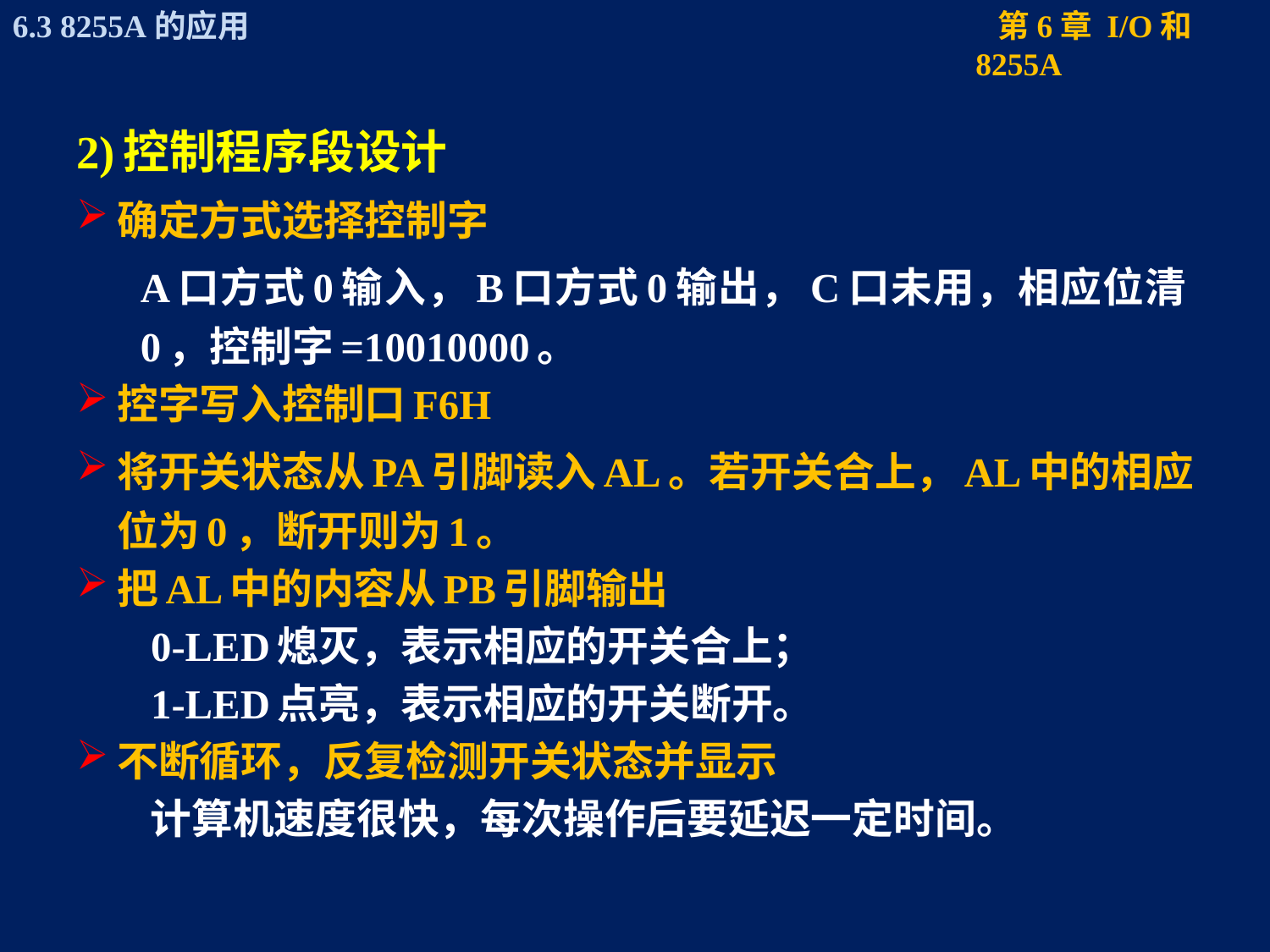

2)控制程序段设计
确定方式选择控制字
A口方式0输入，B口方式0输出，C口未用，相应位清0，控制字=10010000。
控字写入控制口F6H
将开关状态从PA引脚读入AL。若开关合上，AL中的相应位为0，断开则为1。
把AL中的内容从PB引脚输出
 0-LED熄灭，表示相应的开关合上；
 1-LED点亮，表示相应的开关断开。
不断循环，反复检测开关状态并显示
计算机速度很快，每次操作后要延迟一定时间。